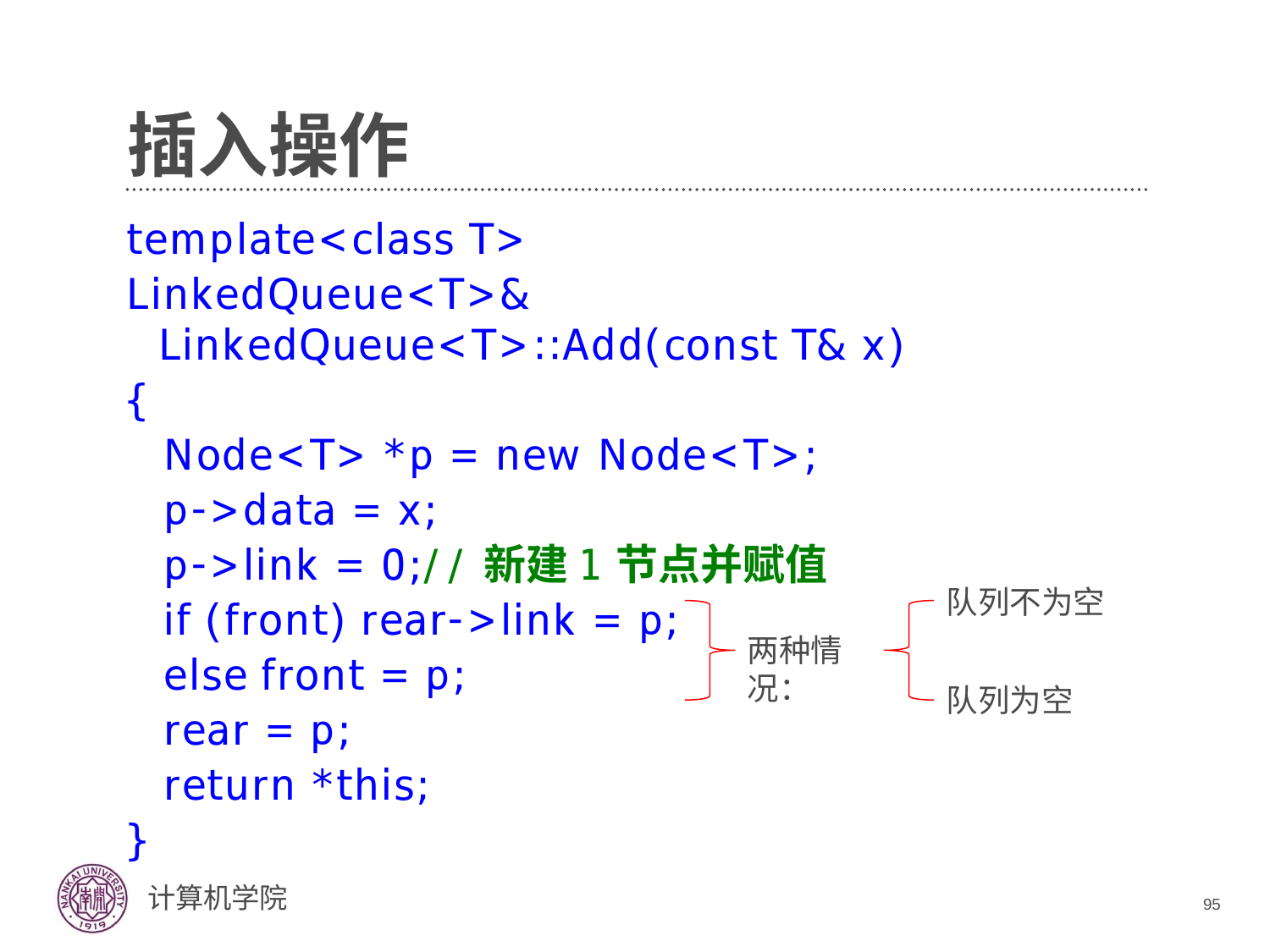

# 插入操作
template<class T>
LinkedQueue<T>& LinkedQueue<T>::Add(const T& x)
{
   Node<T> *p = new Node<T>;
   p->data = x;
   p->link = 0;//新建1节点并赋值
   if (front) rear->link = p;
   else front = p;
   rear = p;
   return *this;
}

队列不为空

两种情况：
队列为空
95